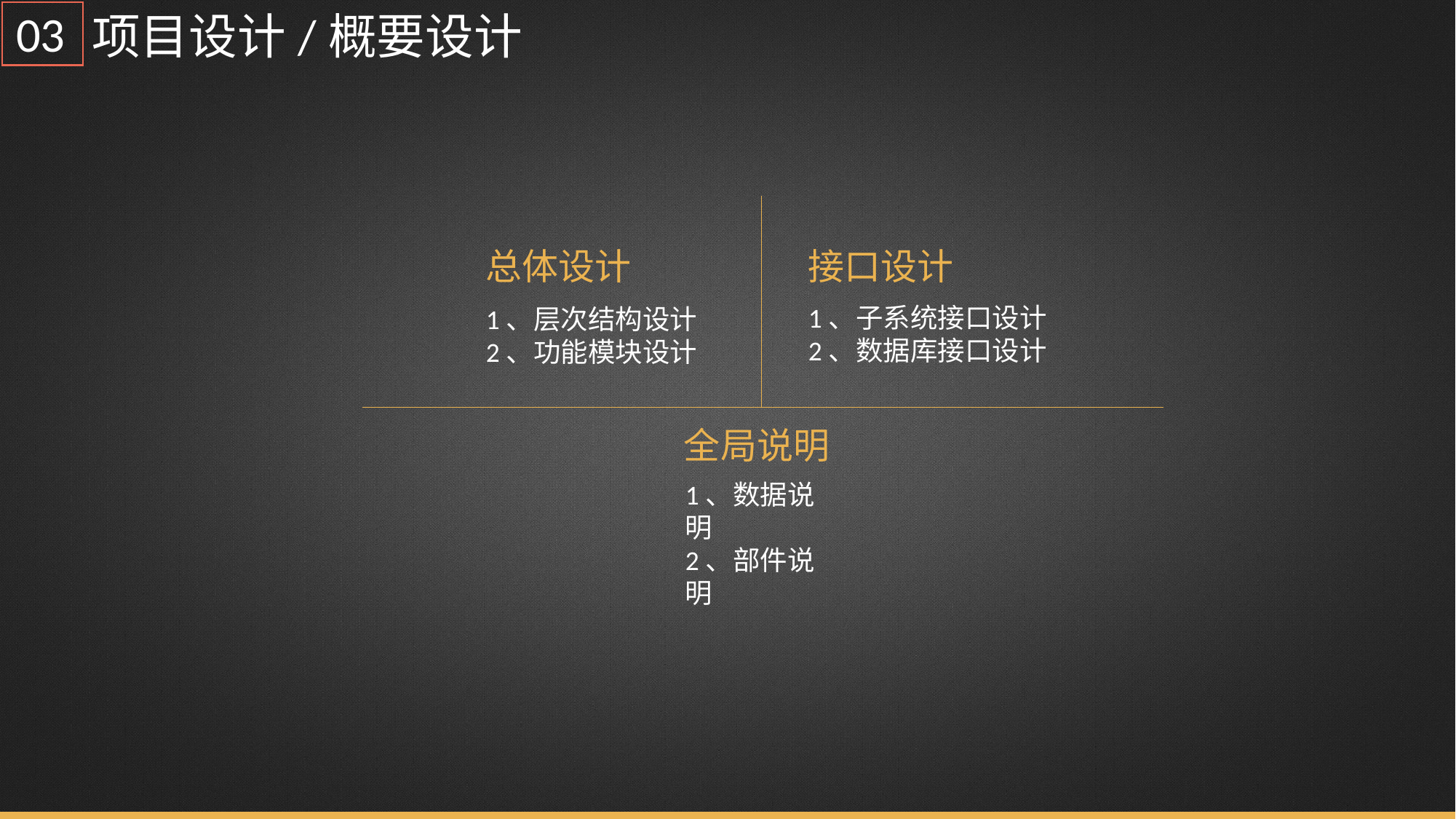

03
项目设计/概要设计

接口设计
总体设计
1、子系统接口设计
2、数据库接口设计
1、层次结构设计
2、功能模块设计
全局说明
1、数据说明
2、部件说明